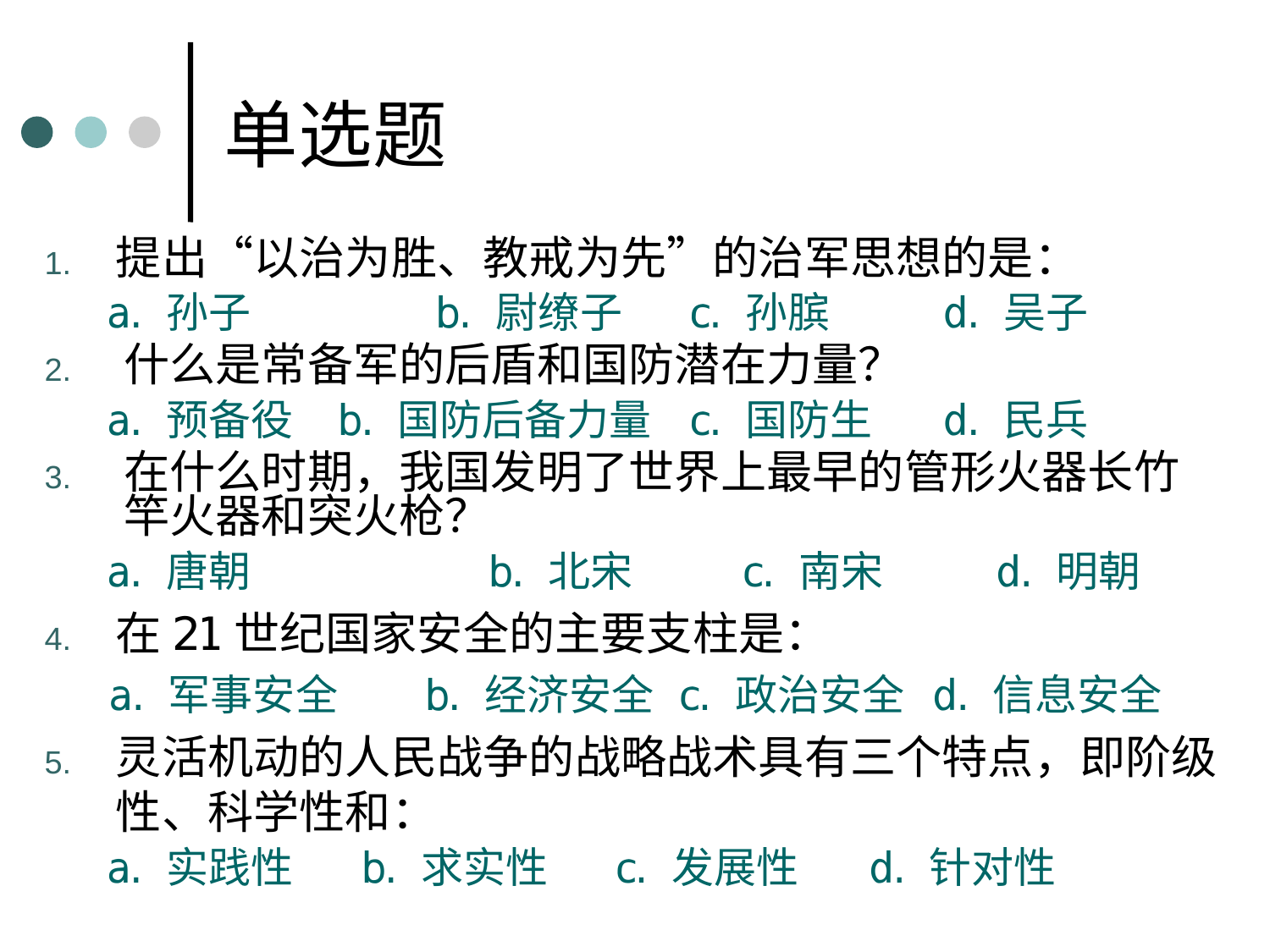

# 单选题
提出“以治为胜、教戒为先”的治军思想的是：
a. 孙子		b. 尉缭子	c. 孙膑	d. 吴子
什么是常备军的后盾和国防潜在力量？
a. 预备役	  b. 国防后备力量	c. 国防生	d. 民兵
在什么时期，我国发明了世界上最早的管形火器长竹竿火器和突火枪？
a. 唐朝		b. 北宋	c. 南宋	d. 明朝
在21世纪国家安全的主要支柱是：
     a. 军事安全	b. 经济安全	c. 政治安全	d. 信息安全
灵活机动的人民战争的战略战术具有三个特点，即阶级性、科学性和：
a. 实践性  	b. 求实性	c. 发展性	d. 针对性